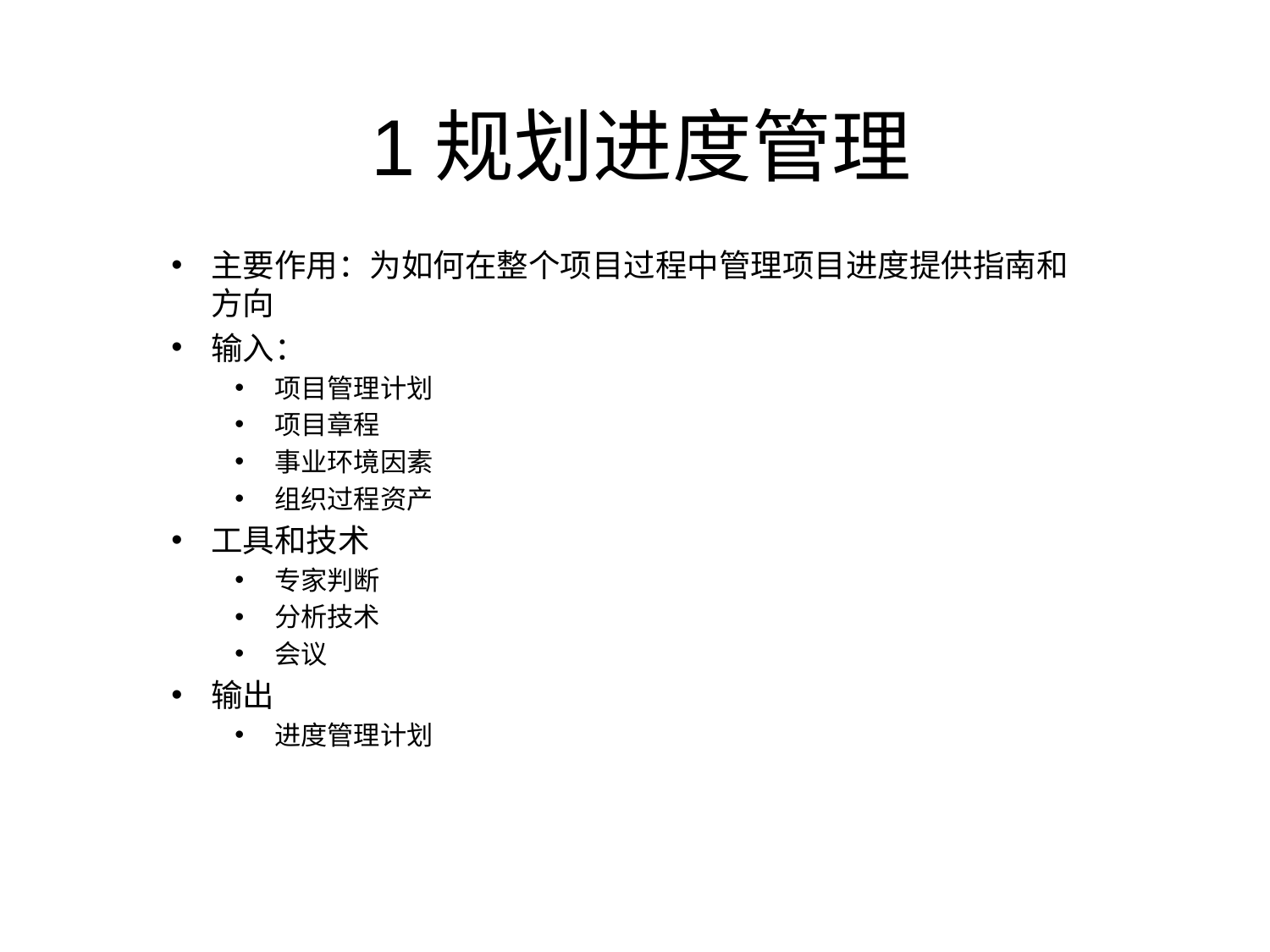

# 1规划进度管理
主要作用：为如何在整个项目过程中管理项目进度提供指南和方向
输入：
项目管理计划
项目章程
事业环境因素
组织过程资产
工具和技术
专家判断
分析技术
会议
输出
进度管理计划